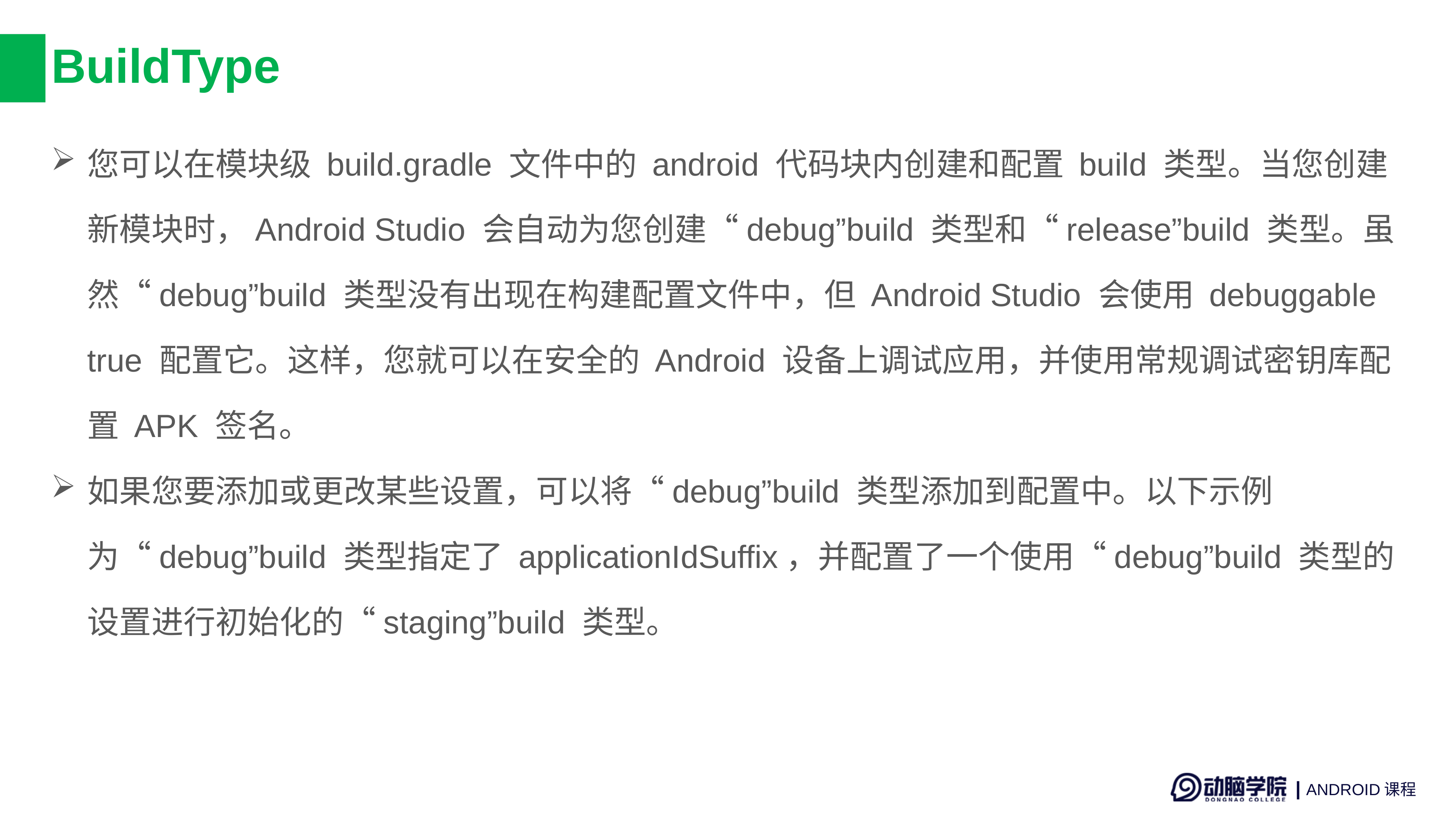

# BuildType
您可以在模块级 build.gradle 文件中的 android 代码块内创建和配置 build 类型。当您创建新模块时，Android Studio 会自动为您创建“debug”build 类型和“release”build 类型。虽然“debug”build 类型没有出现在构建配置文件中，但 Android Studio 会使用 debuggable true 配置它。这样，您就可以在安全的 Android 设备上调试应用，并使用常规调试密钥库配置 APK 签名。
如果您要添加或更改某些设置，可以将“debug”build 类型添加到配置中。以下示例为“debug”build 类型指定了 applicationIdSuffix，并配置了一个使用“debug”build 类型的设置进行初始化的“staging”build 类型。